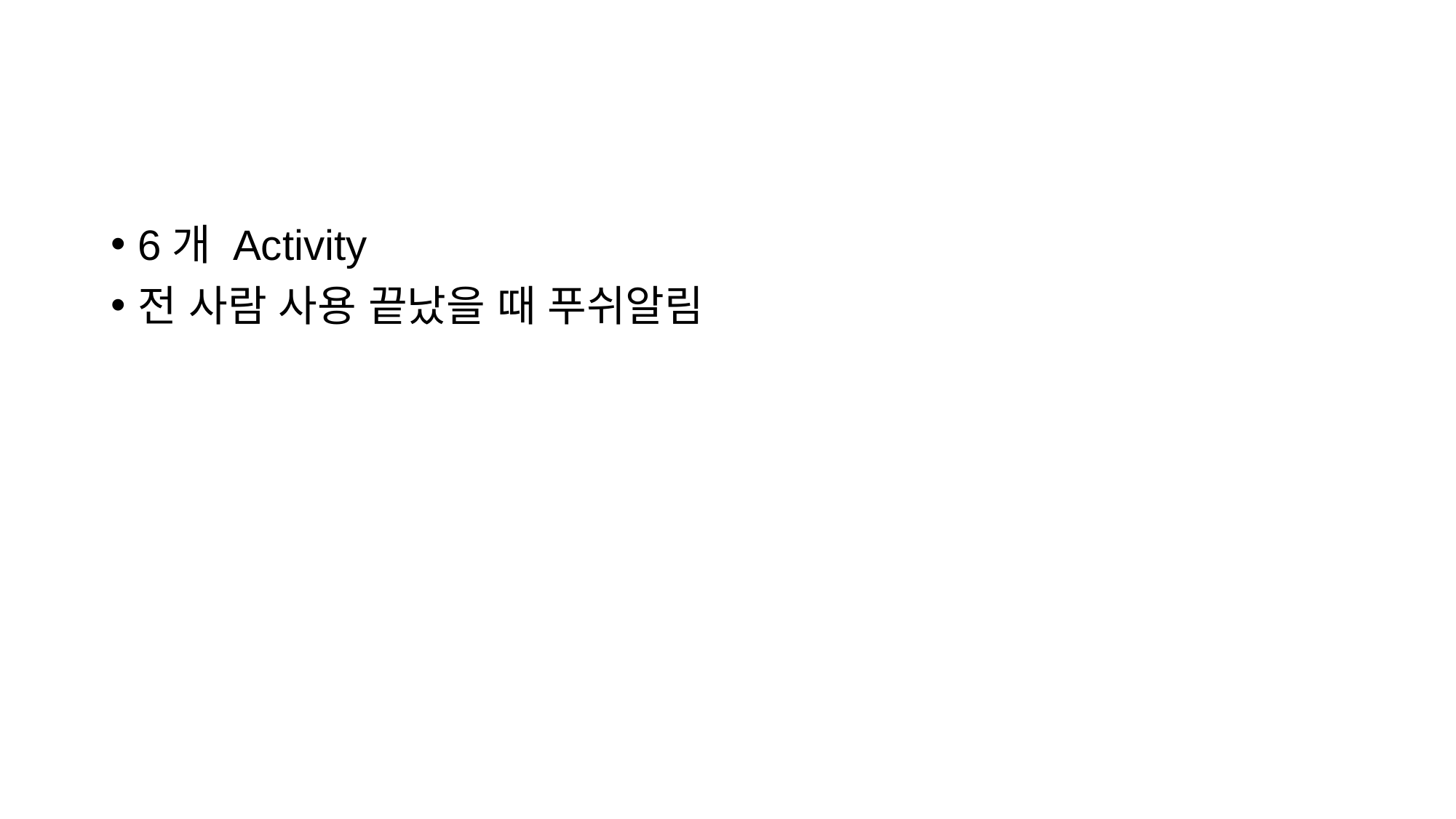

#
6개 Activity
전 사람 사용 끝났을 때 푸쉬알림